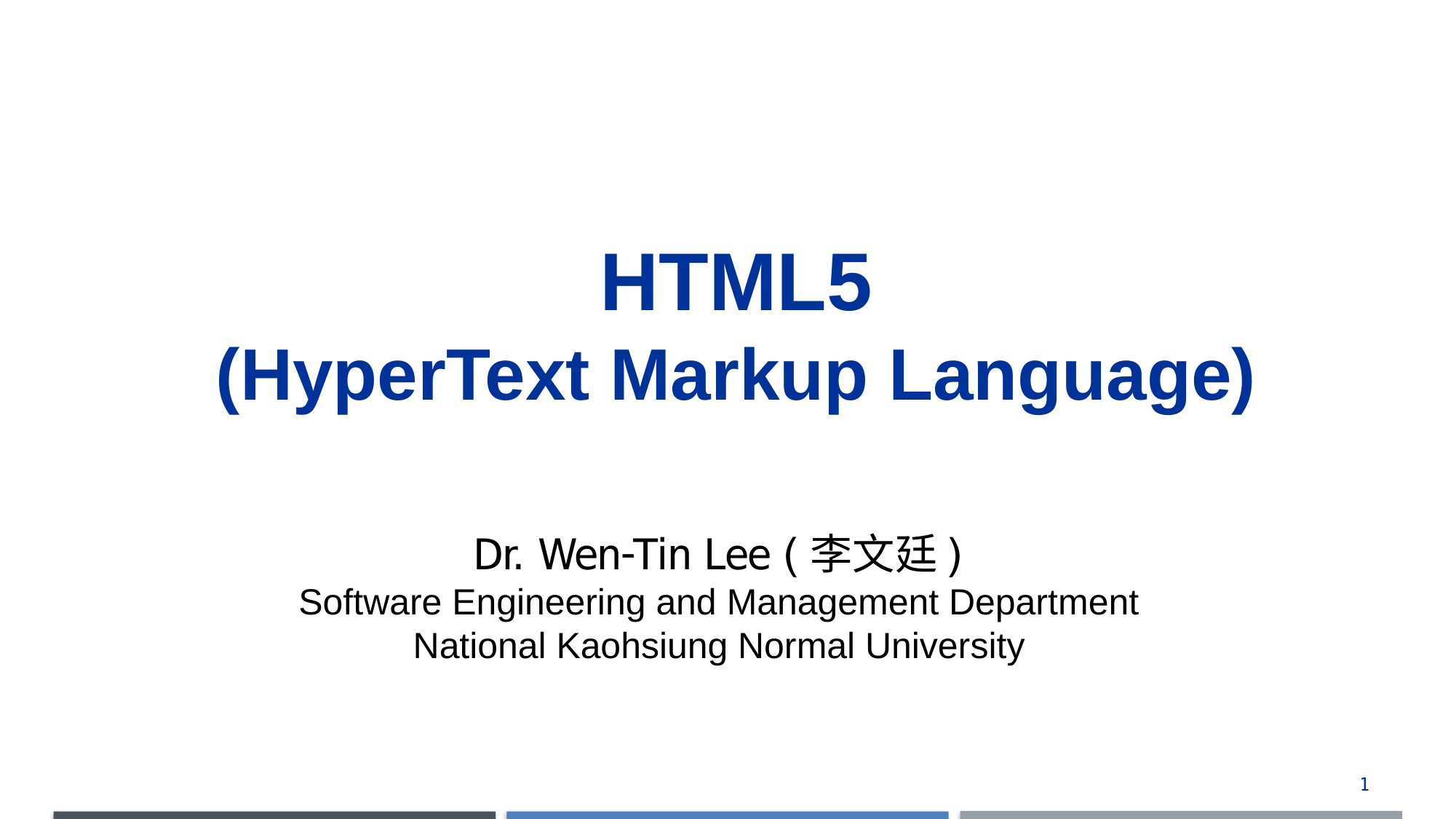

# HTML5 (HyperText Markup Language)
Dr. Wen-Tin Lee (李文廷)
Software Engineering and Management Department
National Kaohsiung Normal University